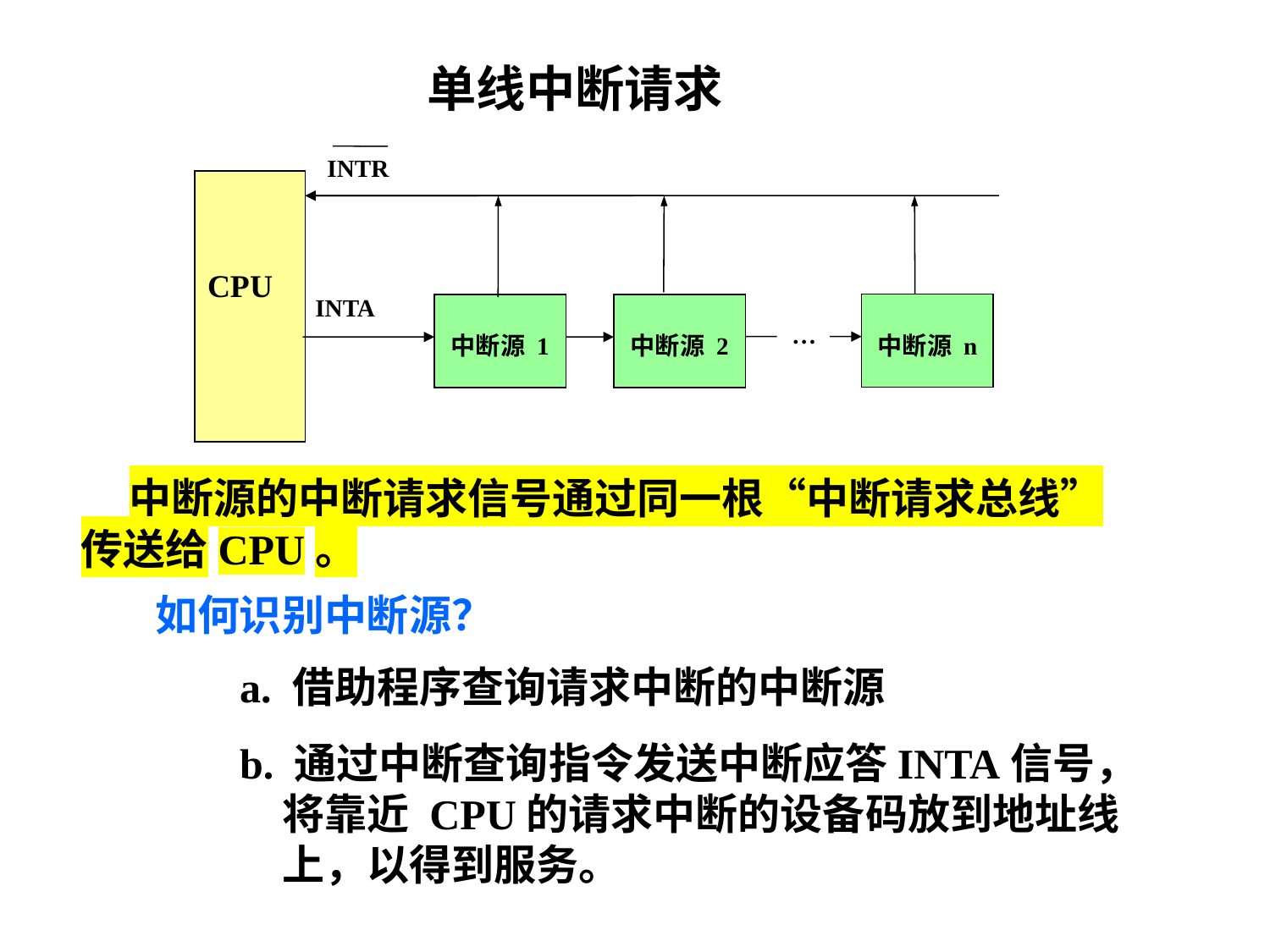

单线中断请求
INTR

CPU

INTA

中断源 n

中断源 1

中断源 2
…

    中断源的中断请求信号通过同一根“中断请求总线”传送给CPU。
如何识别中断源？
        a. 借助程序查询请求中断的中断源
     b. 通过中断查询指令发送中断应答INTA信号，
         将靠近 CPU的请求中断的设备码放到地址线
         上，以得到服务。